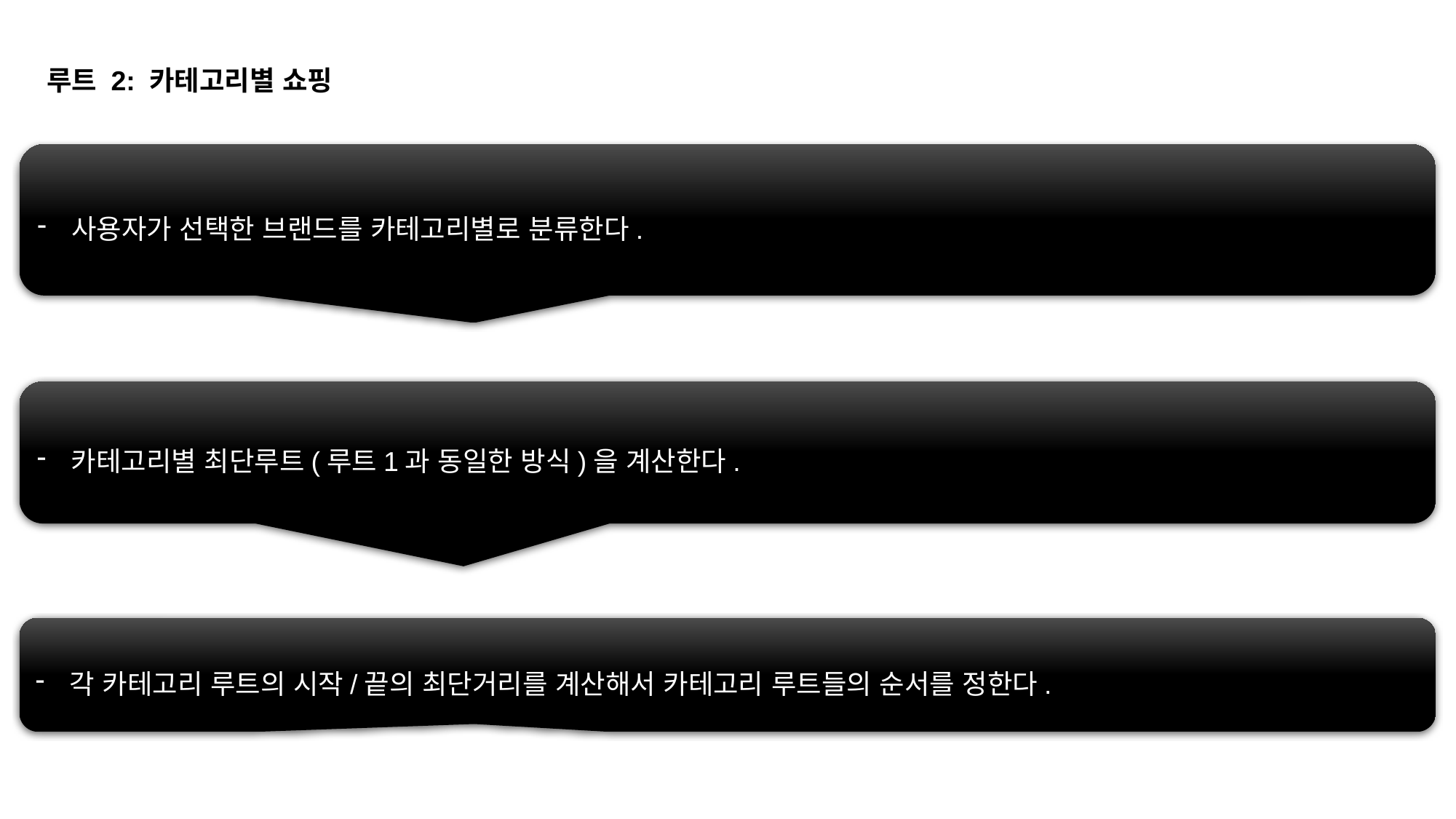

루트 2: 카테고리별 쇼핑
사용자가 선택한 브랜드를 카테고리별로 분류한다.
카테고리별 최단루트(루트1과 동일한 방식)을 계산한다.
각 카테고리 루트의 시작/끝의 최단거리를 계산해서 카테고리 루트들의 순서를 정한다.